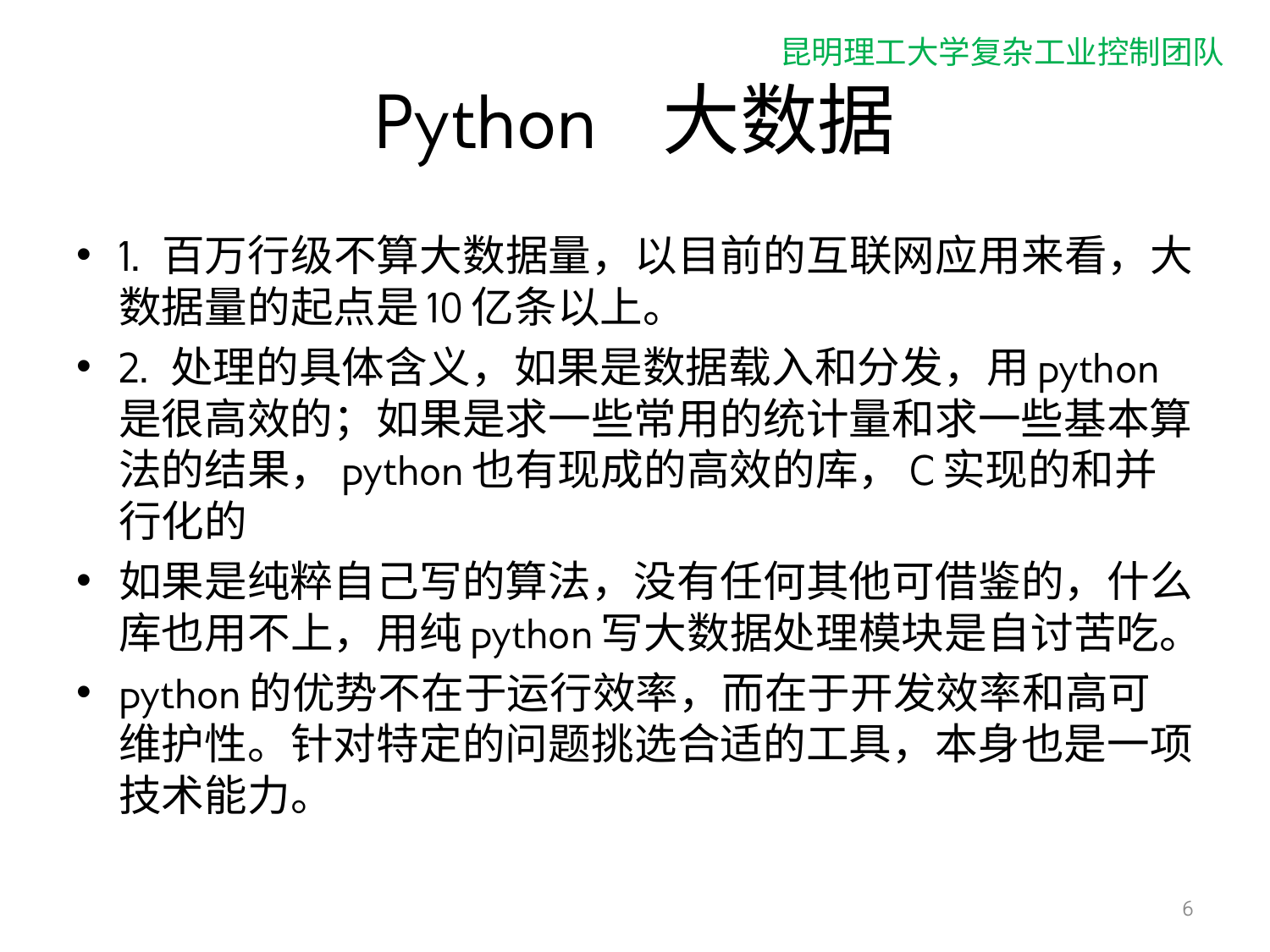

# Python  大数据
1. 百万行级不算大数据量，以目前的互联网应用来看，大数据量的起点是10亿条以上。
2. 处理的具体含义，如果是数据载入和分发，用python是很高效的；如果是求一些常用的统计量和求一些基本算法的结果，python也有现成的高效的库，C实现的和并行化的
如果是纯粹自己写的算法，没有任何其他可借鉴的，什么库也用不上，用纯python写大数据处理模块是自讨苦吃。
python的优势不在于运行效率，而在于开发效率和高可维护性。针对特定的问题挑选合适的工具，本身也是一项技术能力。
6